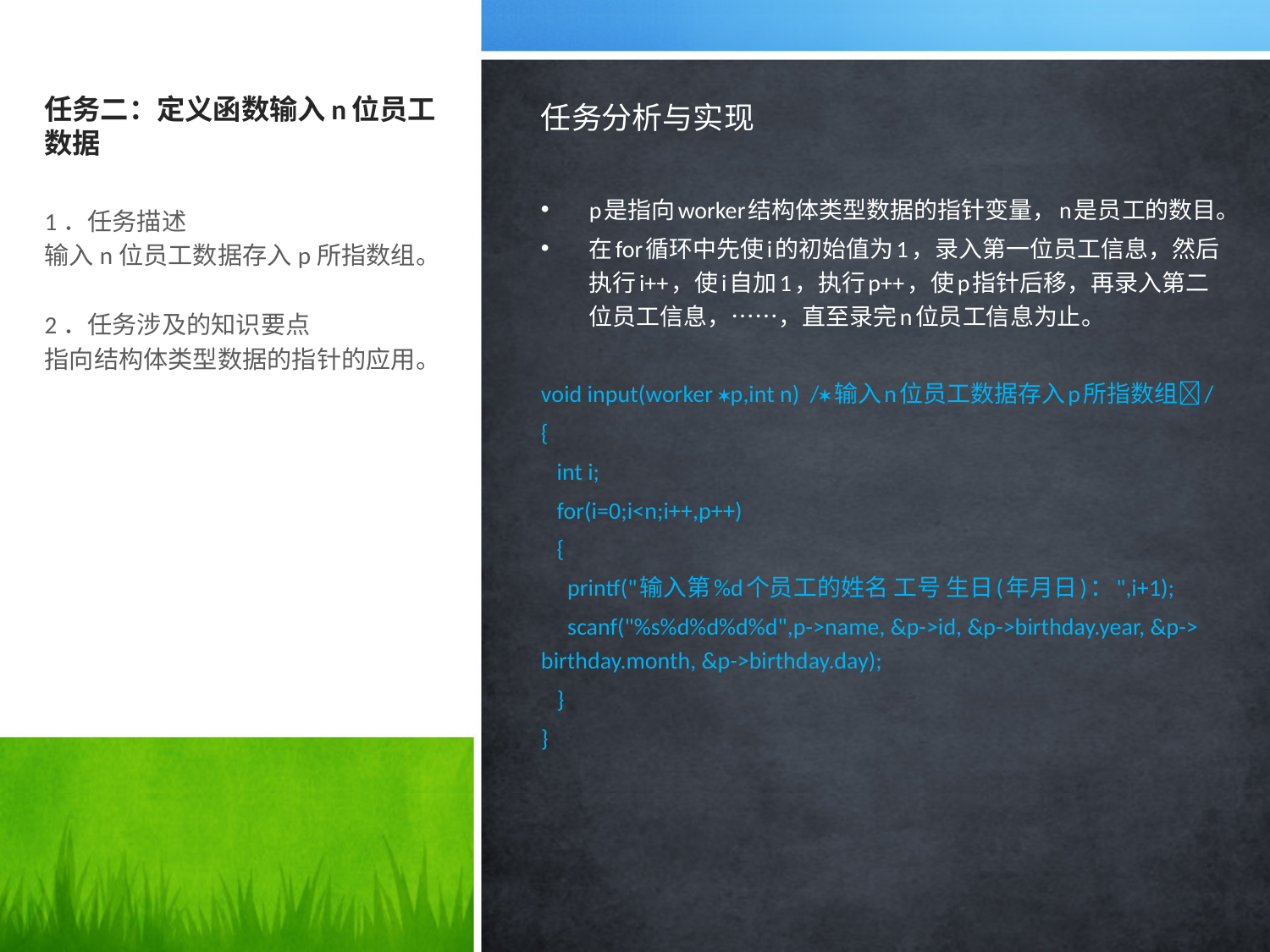

# 任务二：定义函数输入n位员工数据
任务分析与实现

p是指向worker结构体类型数据的指针变量，n是员工的数目。
在for循环中先使i的初始值为1，录入第一位员工信息，然后执行i++，使i自加1，执行p++，使p指针后移，再录入第二位员工信息，……，直至录完n位员工信息为止。

void input(worker ∗p,int n)  /∗输入n位员工数据存入p所指数组∗/
{
   int i;
   for(i=0;i<n;i++,p++)
   {
     printf("输入第%d个员工的姓名 工号 生日(年月日)：",i+1);
     scanf("%s%d%d%d%d",p->name, &p->id, &p->birthday.year, &p-> birthday.month, &p->birthday.day);
   }
}

1．任务描述
输入n位员工数据存入p所指数组。

2．任务涉及的知识要点
指向结构体类型数据的指针的应用。